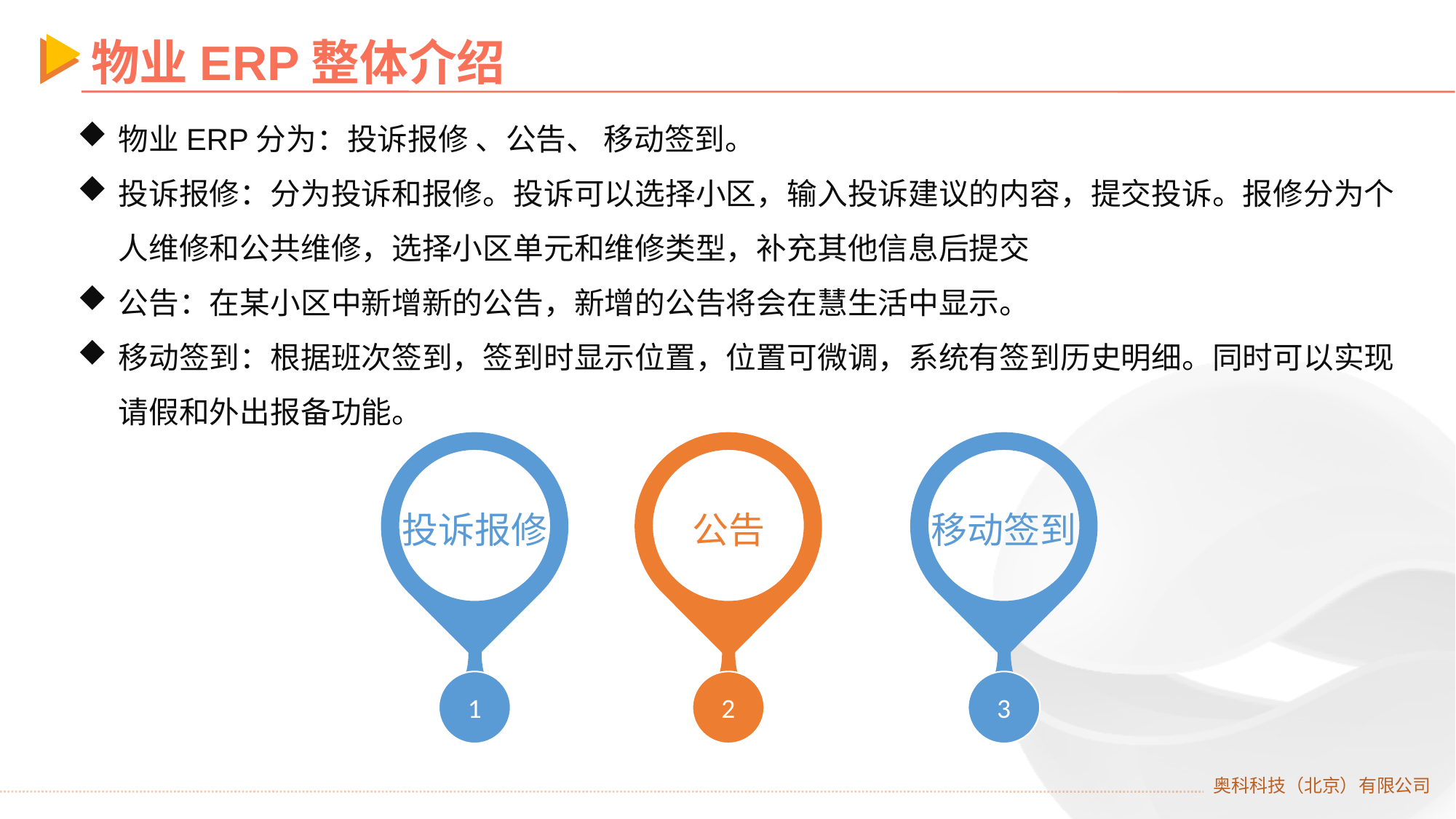

物业ERP整体介绍
物业ERP分为：投诉报修 、公告、 移动签到。
投诉报修：分为投诉和报修。投诉可以选择小区，输入投诉建议的内容，提交投诉。报修分为个人维修和公共维修，选择小区单元和维修类型，补充其他信息后提交
公告：在某小区中新增新的公告，新增的公告将会在慧生活中显示。
移动签到：根据班次签到，签到时显示位置，位置可微调，系统有签到历史明细。同时可以实现请假和外出报备功能。
投诉报修

1
公告

2
移动签到

3